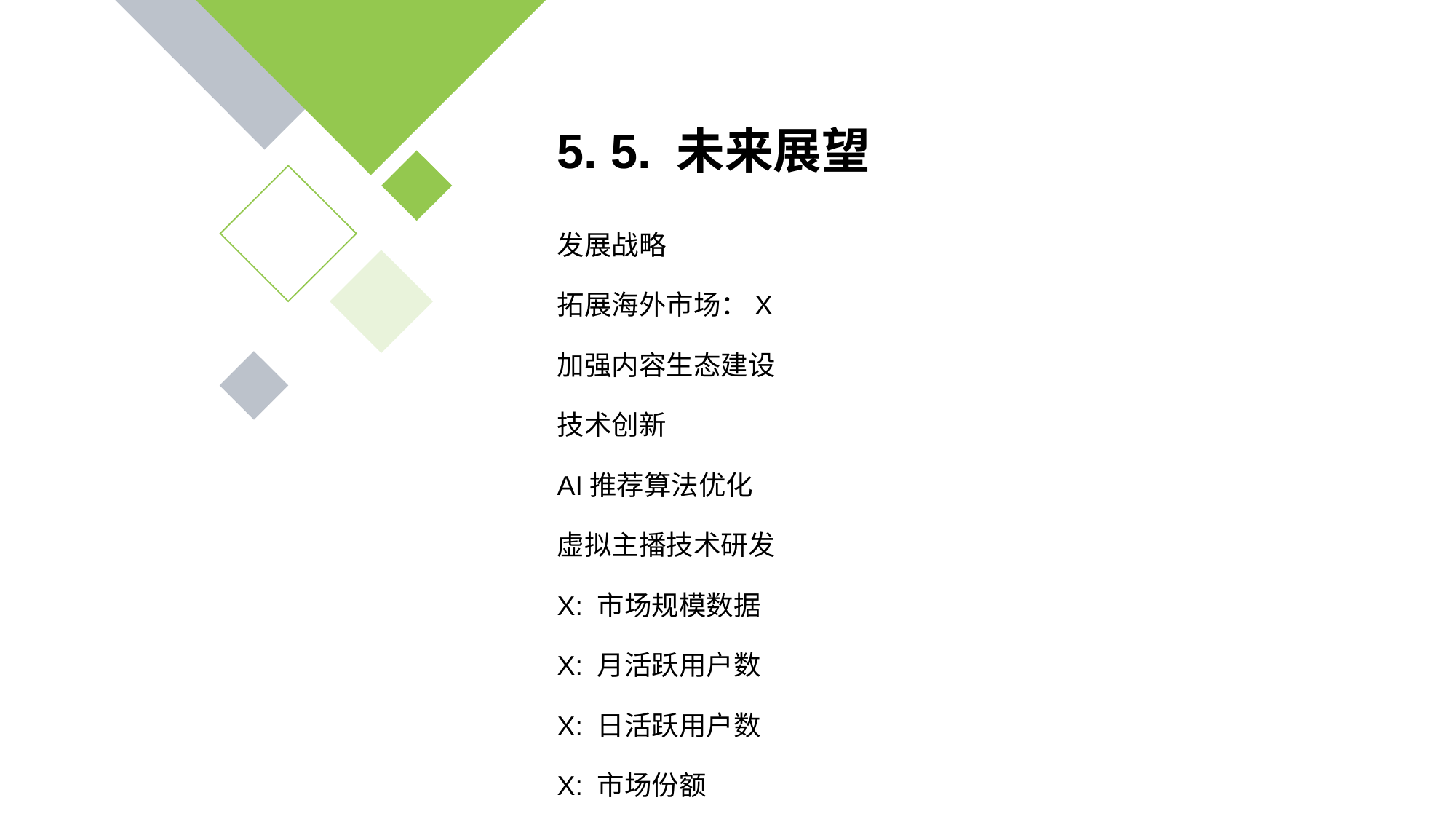

# 5. 5. 未来展望
发展战略
拓展海外市场：X
加强内容生态建设
技术创新
AI推荐算法优化
虚拟主播技术研发
X: 市场规模数据
X: 月活跃用户数
X: 日活跃用户数
X: 市场份额
X: 2022年营收
X: 净利润
X: 毛利率
X: 海外市场拓展计划